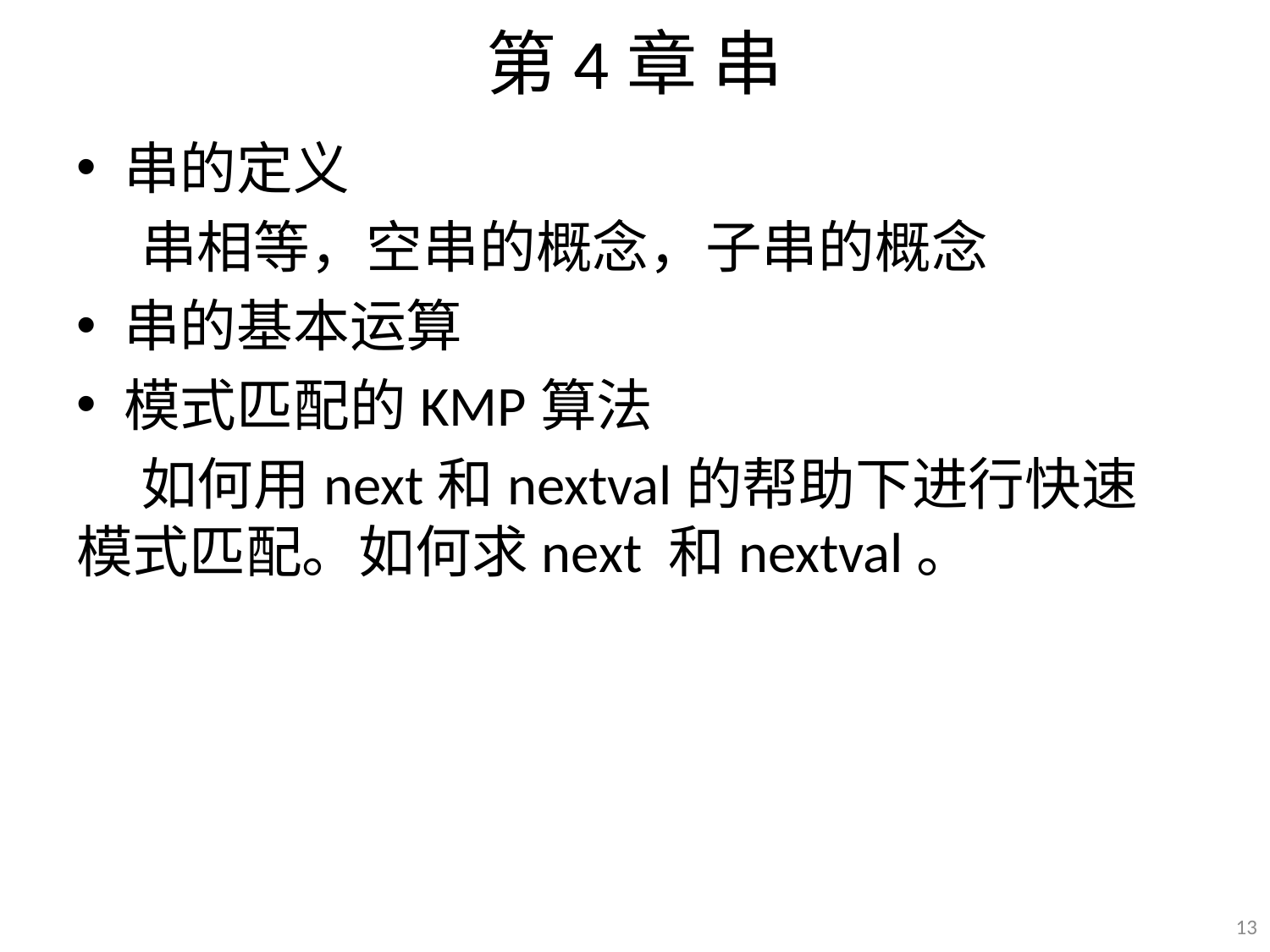

# 第4章 串
串的定义
    串相等，空串的概念，子串的概念
串的基本运算
模式匹配的KMP算法
    如何用next和nextval的帮助下进行快速模式匹配。如何求next 和nextval。
13